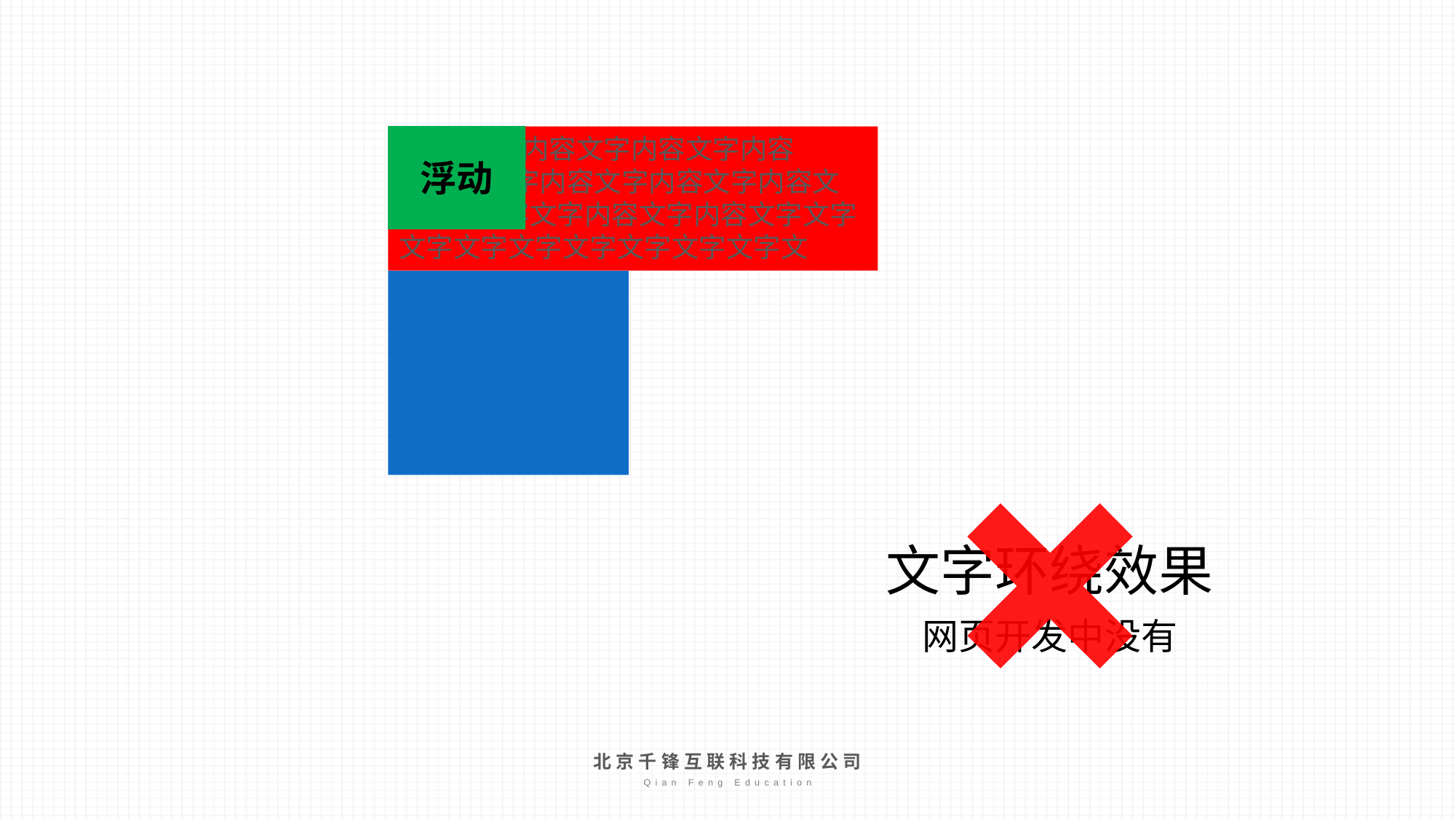

浮动
          文字内容文字内容文字内容                  文        字内容文字内容文字内容文字        内容文字内容文字内容文字文字文字文字文字文字文字文字文字文

文字环绕效果

网页开发中没有
北京千锋互联科技有限公司
Qian Feng Education